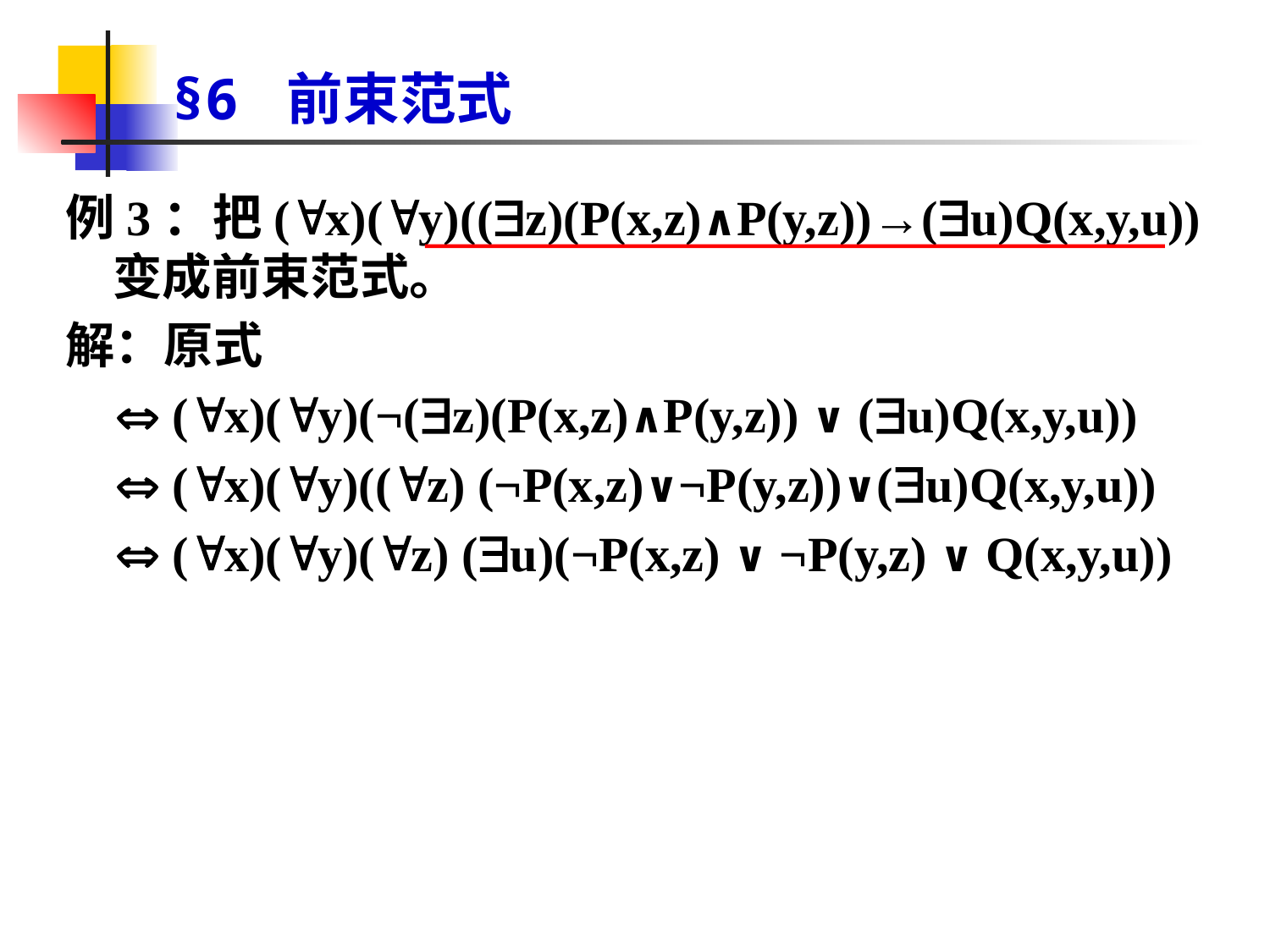

# §6 前束范式
例3：把(∀x)(∀y)((∃z)(P(x,z)∧P(y,z))→(∃u)Q(x,y,u))变成前束范式。
解：原式
    ⇔ (∀x)(∀y)(¬(∃z)(P(x,z)∧P(y,z)) ∨ (∃u)Q(x,y,u))
    ⇔ (∀x)(∀y)((∀z) (¬P(x,z)∨¬P(y,z))∨(∃u)Q(x,y,u))
    ⇔ (∀x)(∀y)(∀z) (∃u)(¬P(x,z) ∨ ¬P(y,z) ∨ Q(x,y,u))

81